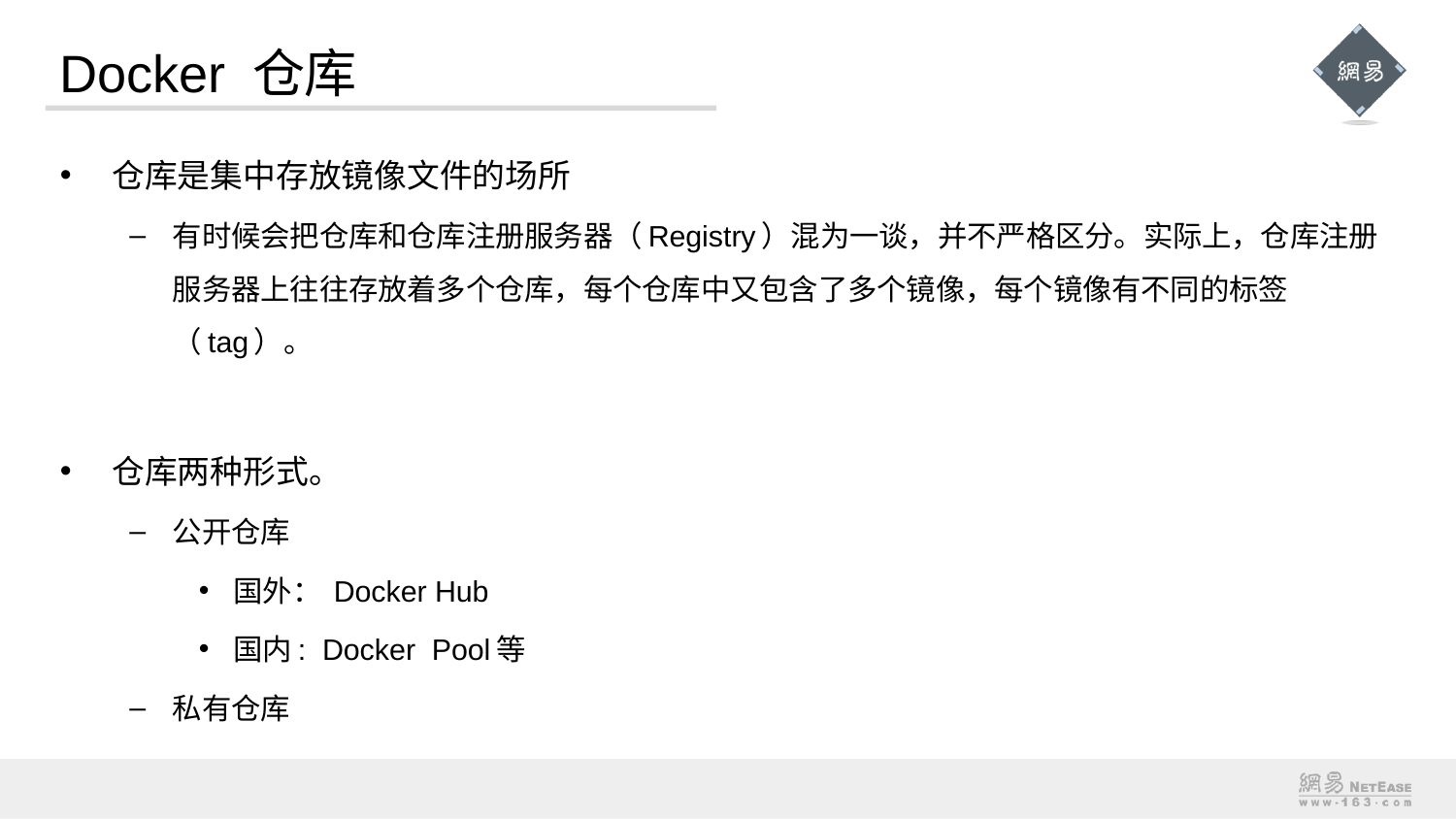

# Docker 仓库
仓库是集中存放镜像文件的场所
有时候会把仓库和仓库注册服务器（Registry）混为一谈，并不严格区分。实际上，仓库注册服务器上往往存放着多个仓库，每个仓库中又包含了多个镜像，每个镜像有不同的标签（tag）。

仓库两种形式。
公开仓库
国外： Docker Hub
国内:  Docker  Pool等
私有仓库